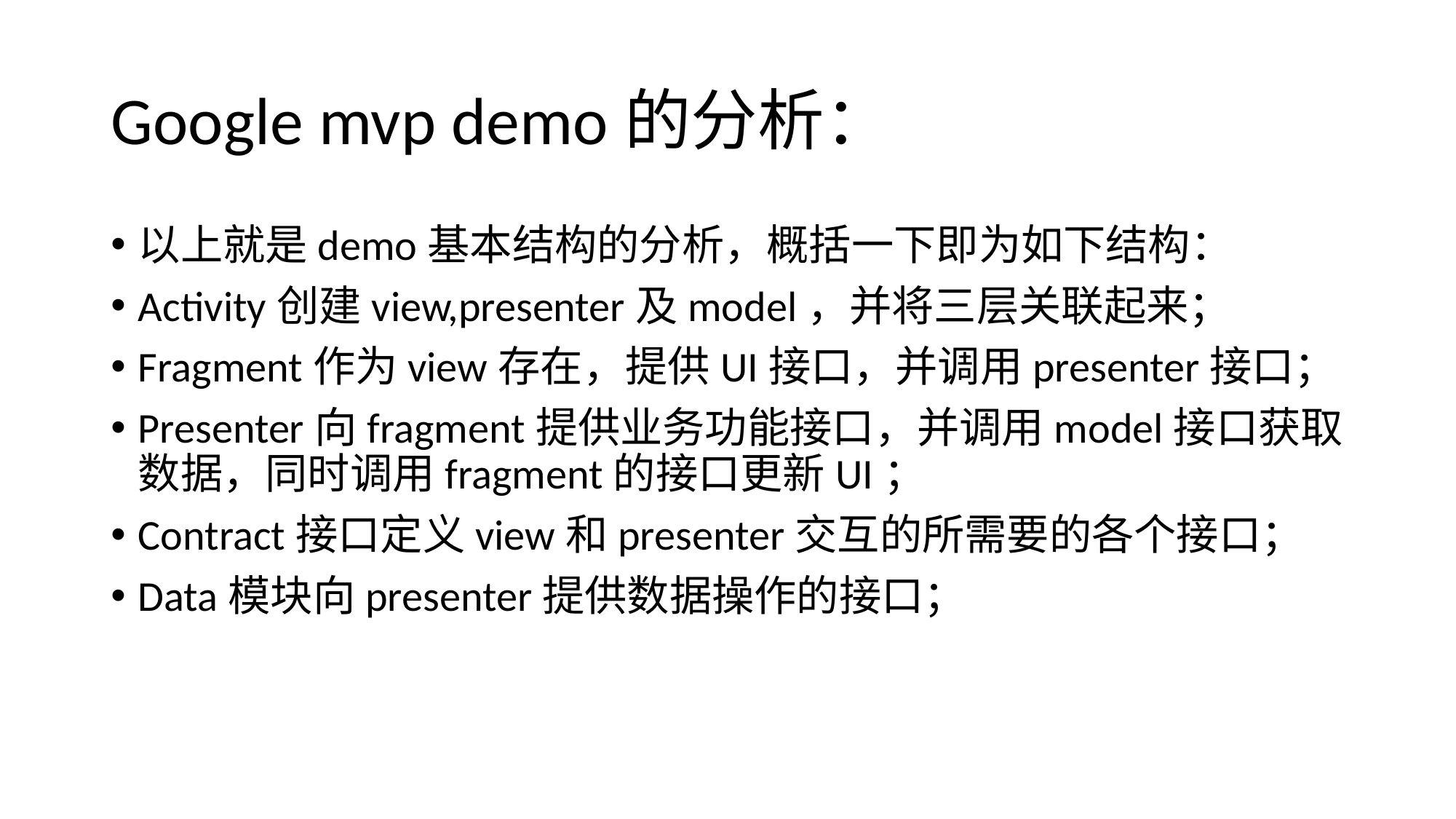

# Google mvp demo的分析：
以上就是demo基本结构的分析，概括一下即为如下结构：
Activity创建view,presenter及model，并将三层关联起来；
Fragment作为view存在，提供UI接口，并调用presenter接口；
Presenter向fragment提供业务功能接口，并调用model接口获取数据，同时调用fragment的接口更新UI；
Contract接口定义view和presenter交互的所需要的各个接口；
Data模块向presenter提供数据操作的接口；